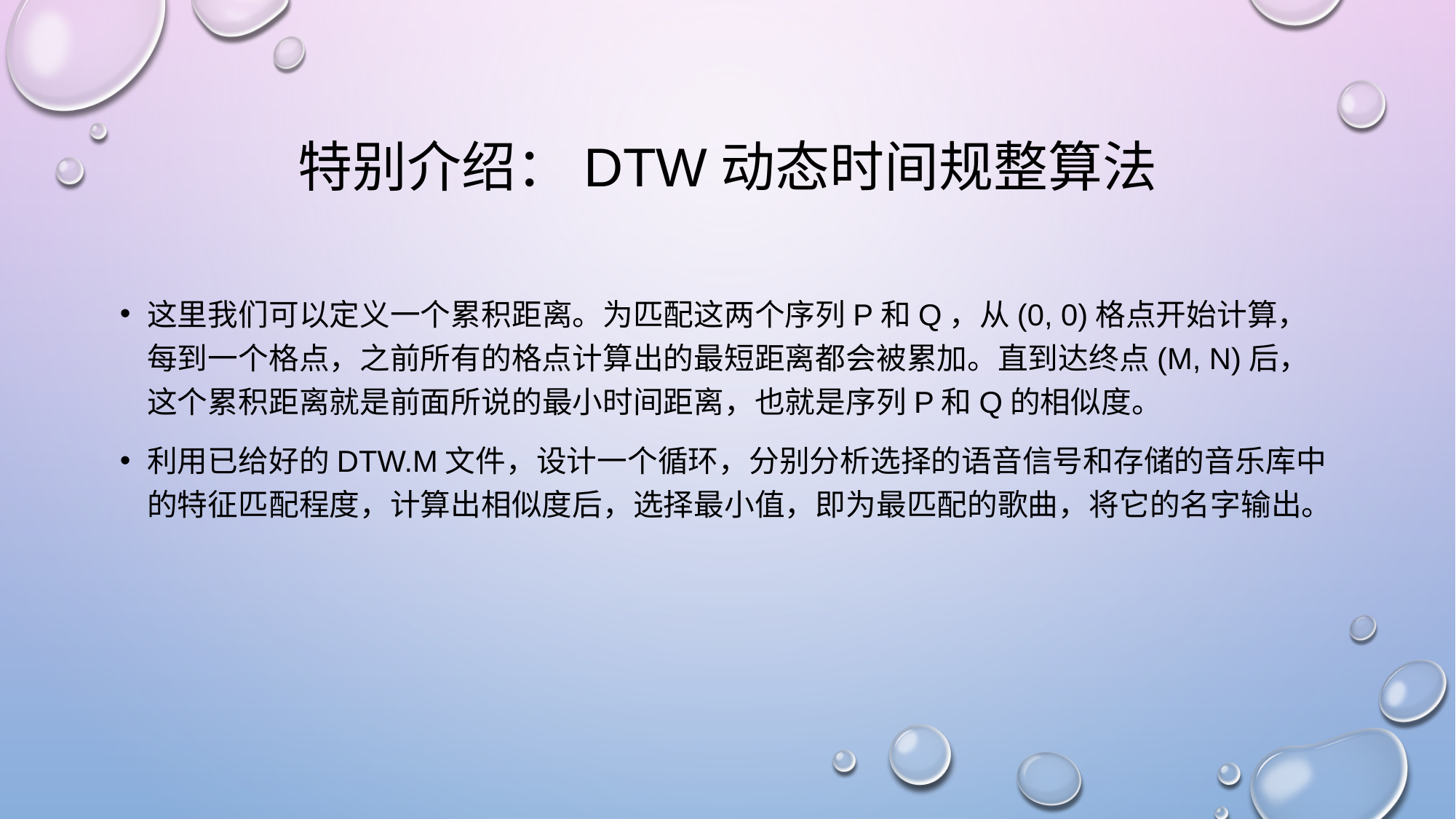

# 特别介绍：DTW动态时间规整算法
这里我们可以定义一个累积距离。为匹配这两个序列P和Q，从(0, 0)格点开始计算，每到一个格点，之前所有的格点计算出的最短距离都会被累加。直到达终点(m, n)后，这个累积距离就是前面所说的最小时间距离，也就是序列P和Q的相似度。
利用已给好的dtw.m文件，设计一个循环，分别分析选择的语音信号和存储的音乐库中的特征匹配程度，计算出相似度后，选择最小值，即为最匹配的歌曲，将它的名字输出。